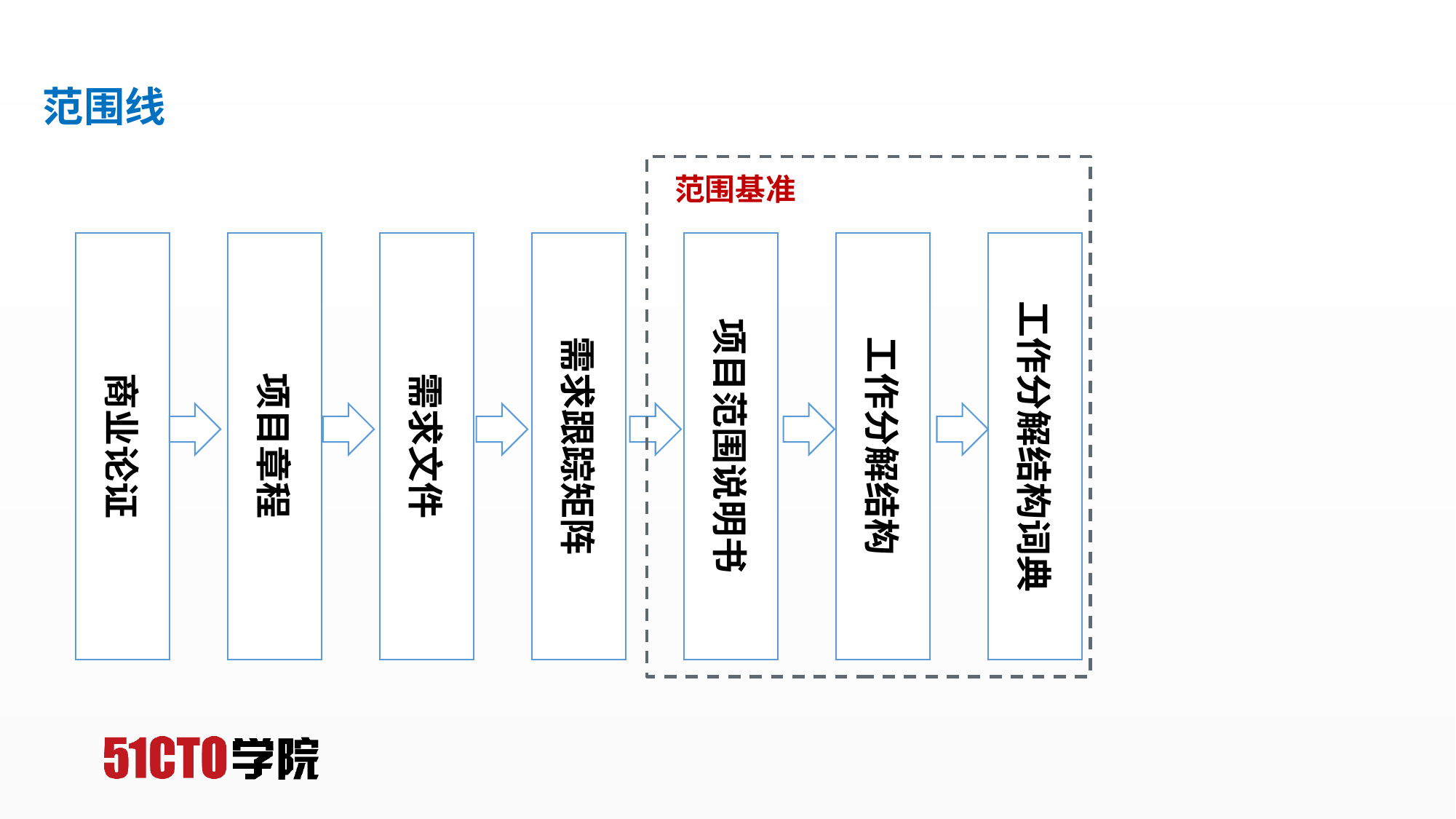

# 范围线

范围基准
商业论证
项目章程
需求文件
需求跟踪矩阵
项目范围说明书
工作分解结构
工作分解结构词典